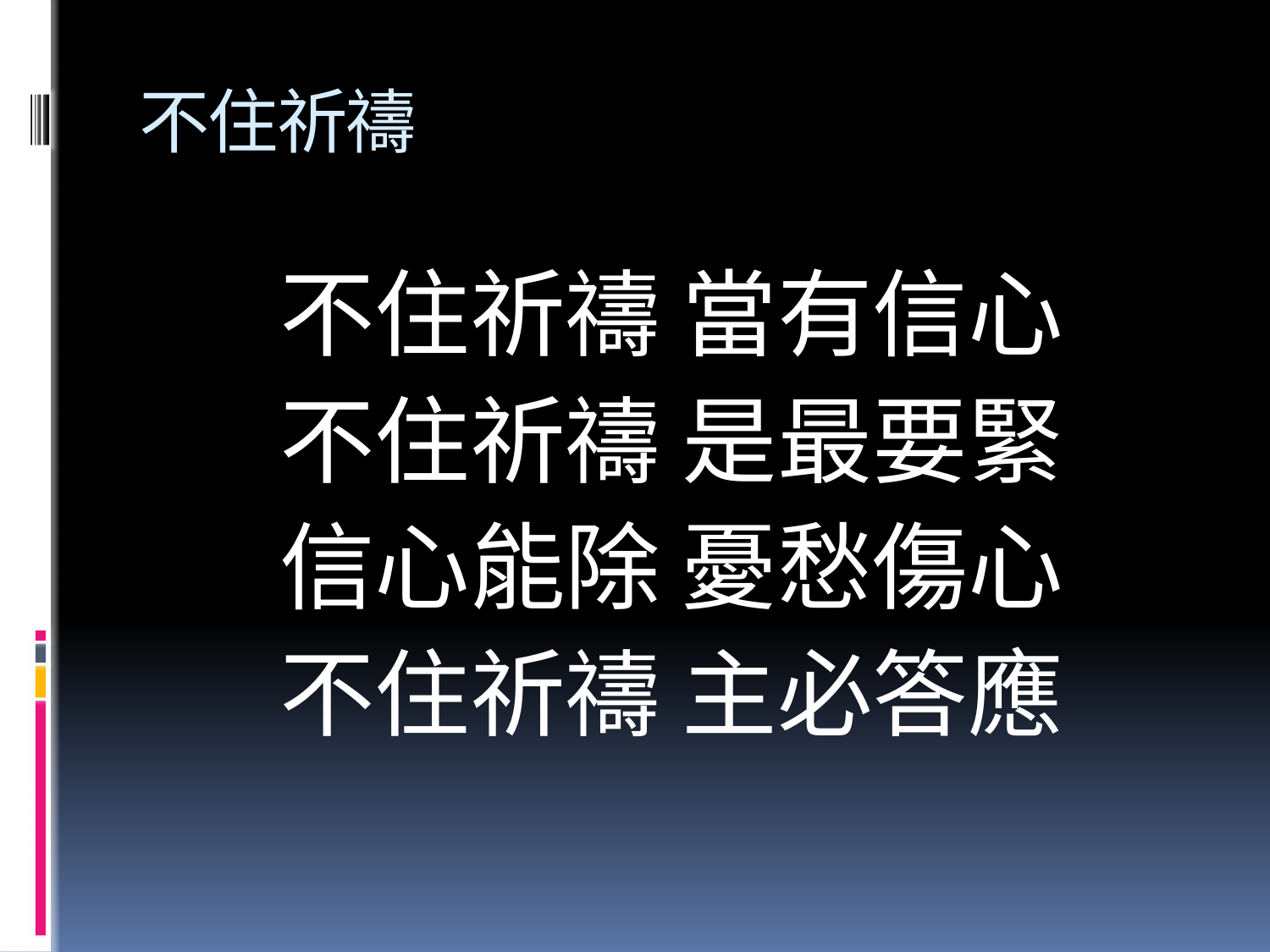

# 不住祈禱
不住祈禱 當有信心
不住祈禱 是最要緊
信心能除 憂愁傷心
不住祈禱 主必答應